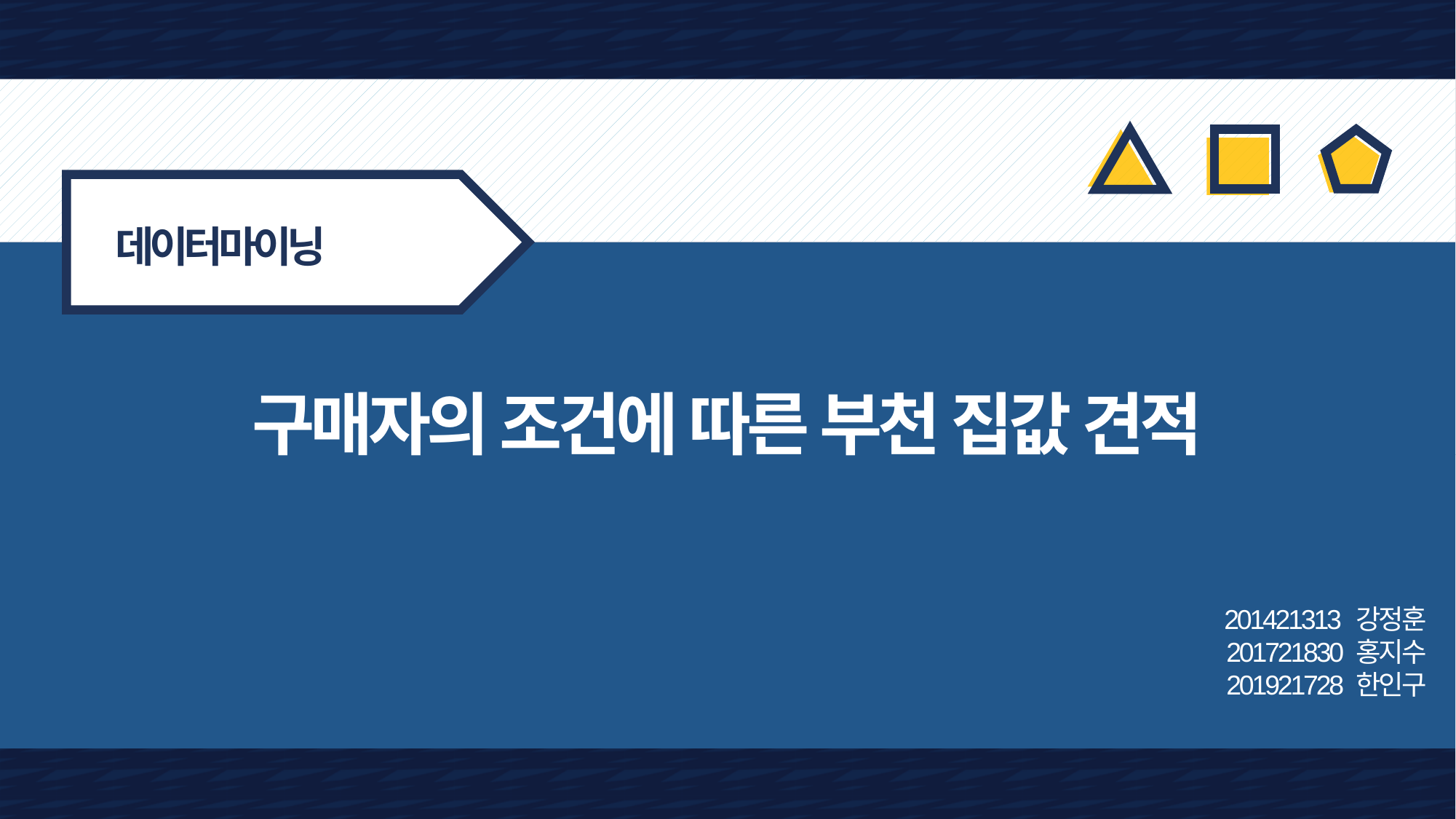

데이터마이닝

구매자의 조건에 따른 부천 집값 견적
201421313 강정훈
201721830 홍지수
201921728 한인구